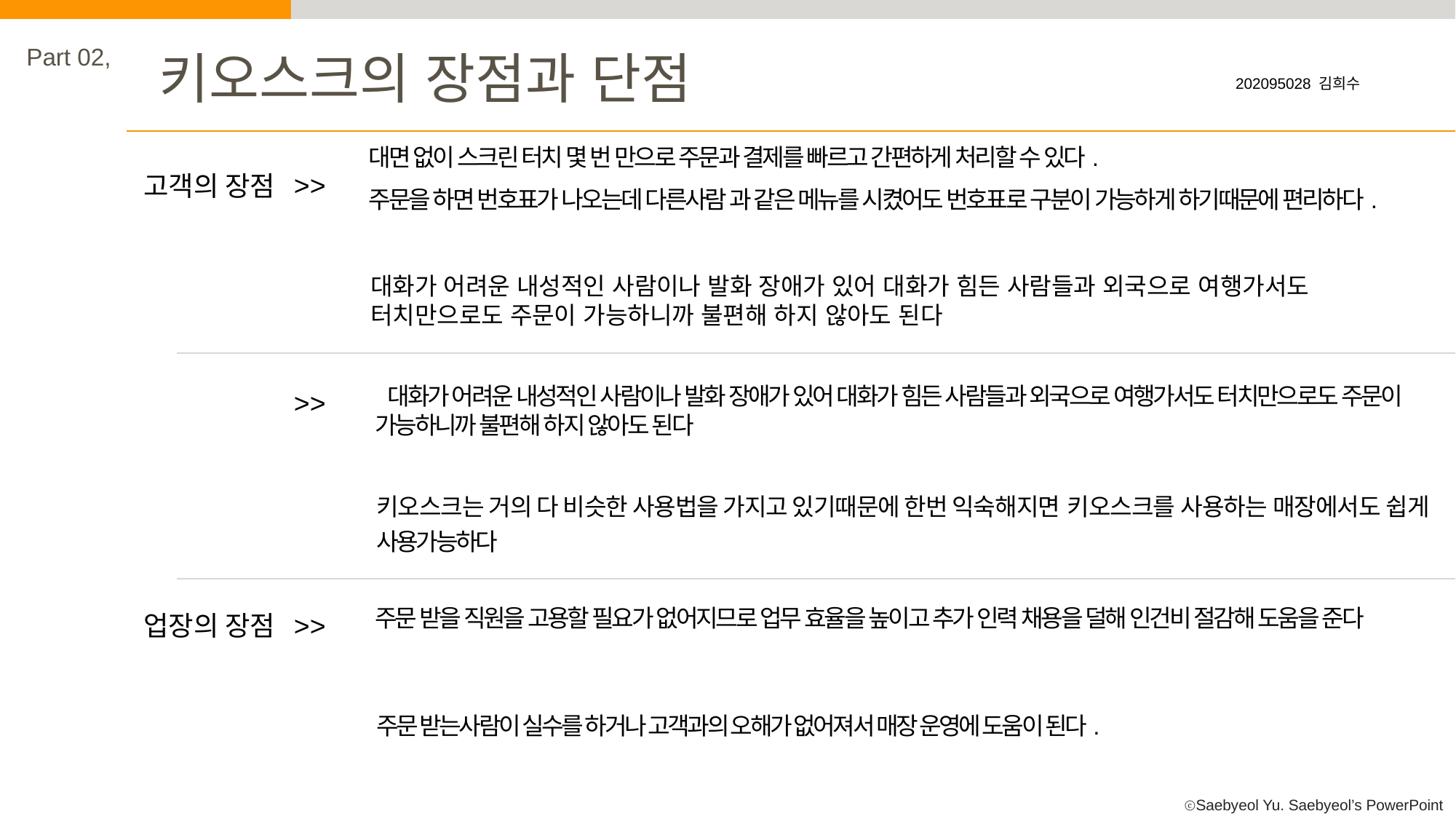

Part 02,
키오스크의 장점과 단점
202095028 김희수
대면 없이 스크린 터치 몇 번 만으로 주문과 결제를 빠르고 간편하게 처리할 수 있다.
고객의 장점
>>
주문을 하면 번호표가 나오는데 다른사람 과 같은 메뉴를 시켰어도 번호표로 구분이 가능하게 하기때문에 편리하다.
대화가 어려운 내성적인 사람이나 발화 장애가 있어 대화가 힘든 사람들과 외국으로 여행가서도 터치만으로도 주문이 가능하니까 불편해 하지 않아도 된다
 대화가 어려운 내성적인 사람이나 발화 장애가 있어 대화가 힘든 사람들과 외국으로 여행가서도 터치만으로도 주문이 가능하니까 불편해 하지 않아도 된다

>>
키오스크는 거의 다 비슷한 사용법을 가지고 있기때문에 한번 익숙해지면 키오스크를 사용하는 매장에서도 쉽게 사용가능하다
주문 받을 직원을 고용할 필요가 없어지므로 업무 효율을 높이고 추가 인력 채용을 덜해 인건비 절감해 도움을 준다
업장의 장점
>>
주문 받는사람이 실수를 하거나 고객과의 오해가 없어져서 매장 운영에 도움이 된다.